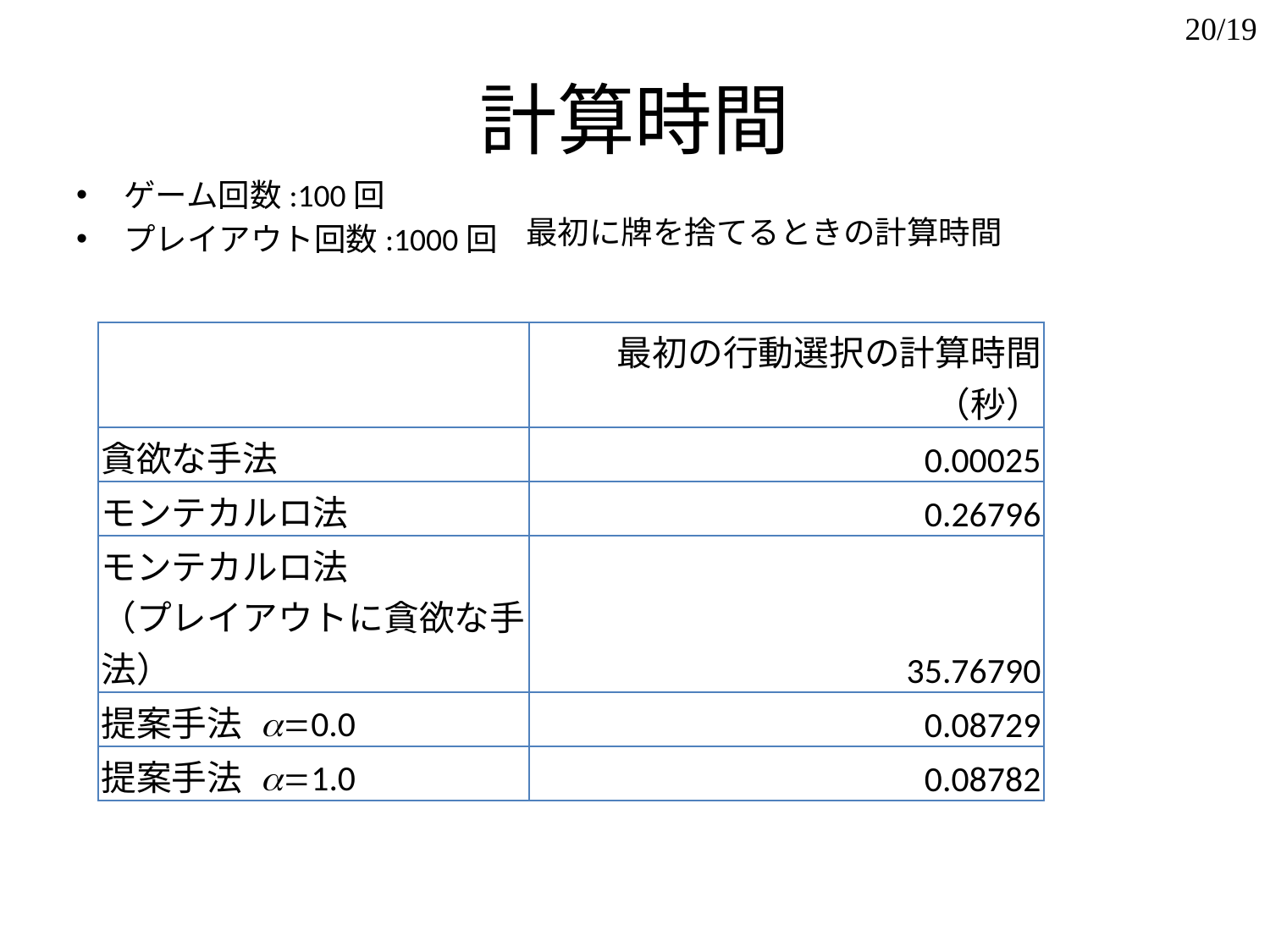

20/19
# 計算時間
ゲーム回数:100回
プレイアウト回数:1000回
最初に牌を捨てるときの計算時間
|  | 最初の行動選択の計算時間（秒） |
| --- | --- |
| 貪欲な手法 | 0.000252369 |
| モンテカルロ法 | 0.26796451 |
| モンテカルロ法 （プレイアウトに貪欲な手法） | 35.767902 |
| 提案手法α=0.0 | 0.087287594 |
| 提案手法α=1.0 | 0.087824243 |
|  | 最初の行動選択の計算時間（秒） |
| --- | --- |
| 貪欲な手法 | 0.00025 |
| モンテカルロ法 | 0.26796 |
| モンテカルロ法 （プレイアウトに貪欲な手法） | 35.76790 |
| 提案手法 α=0.0 | 0.08729 |
| 提案手法 α=1.0 | 0.08782 |